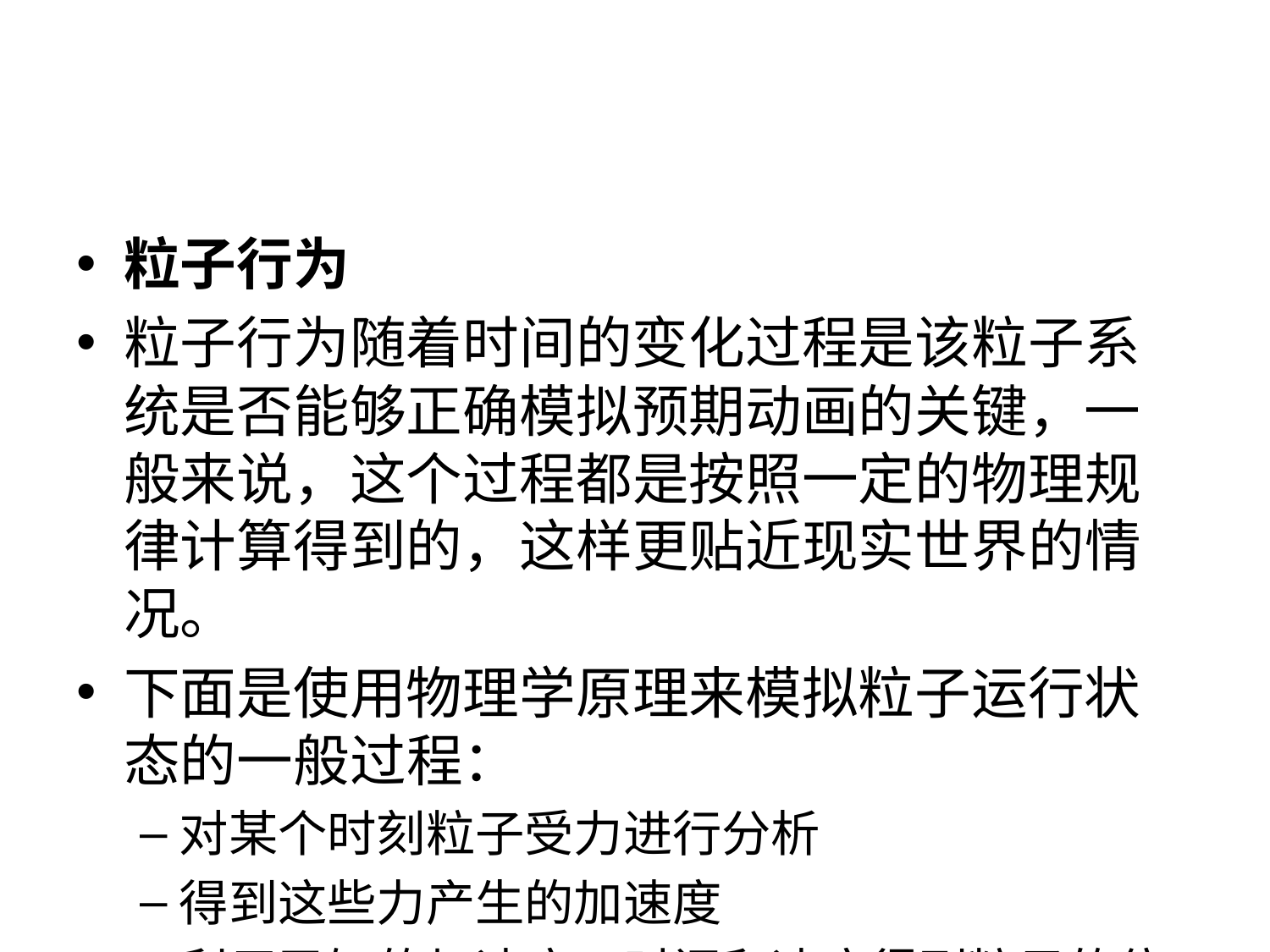

#
粒子行为
粒子行为随着时间的变化过程是该粒子系统是否能够正确模拟预期动画的关键，一般来说，这个过程都是按照一定的物理规律计算得到的，这样更贴近现实世界的情况。
下面是使用物理学原理来模拟粒子运行状态的一般过程：
对某个时刻粒子受力进行分析
得到这些力产生的加速度
利用已知的加速度、时间和速度得到粒子的位置变化